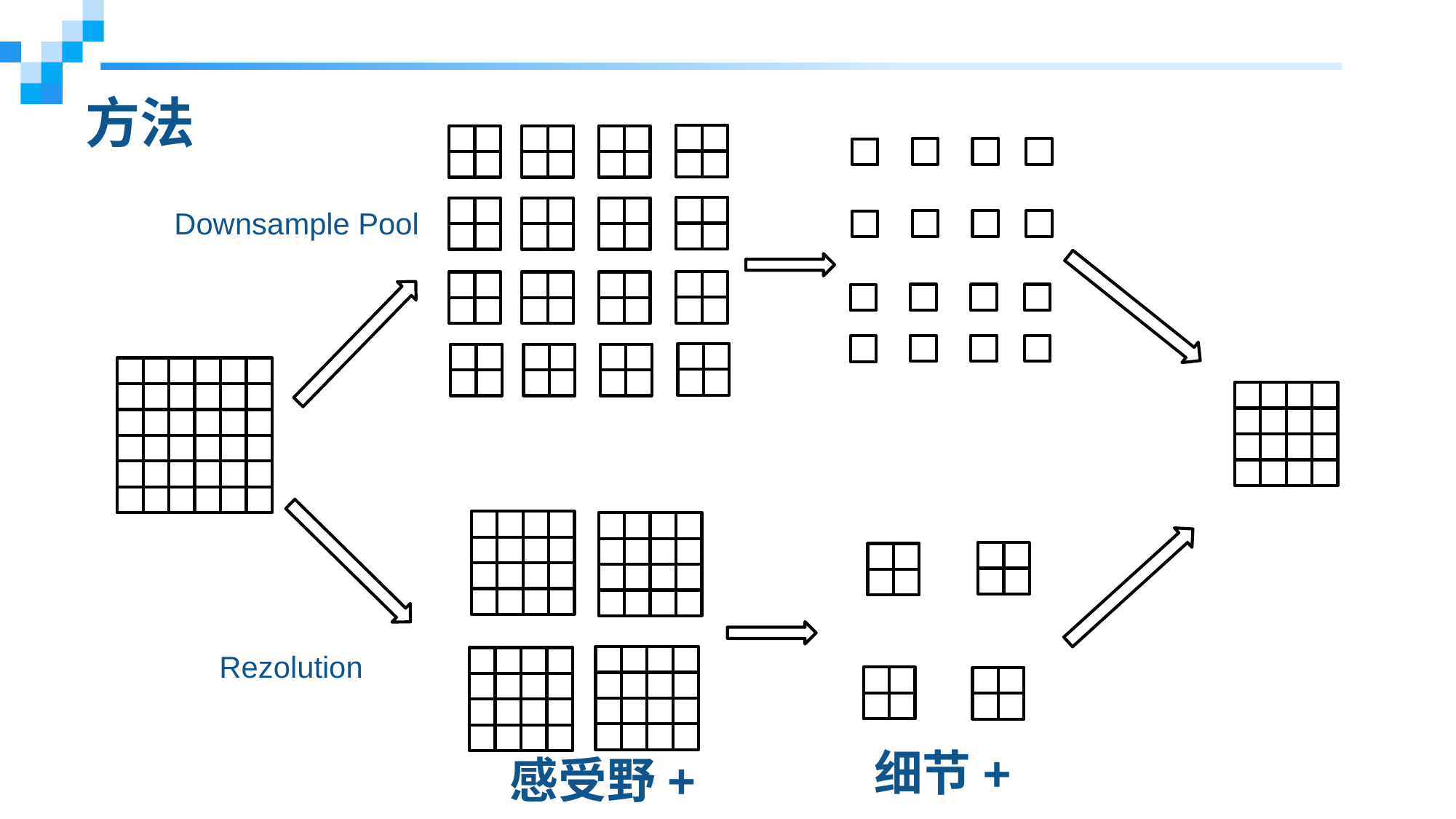

# 方法

Downsample Pool

Rezolution

细节+
感受野+